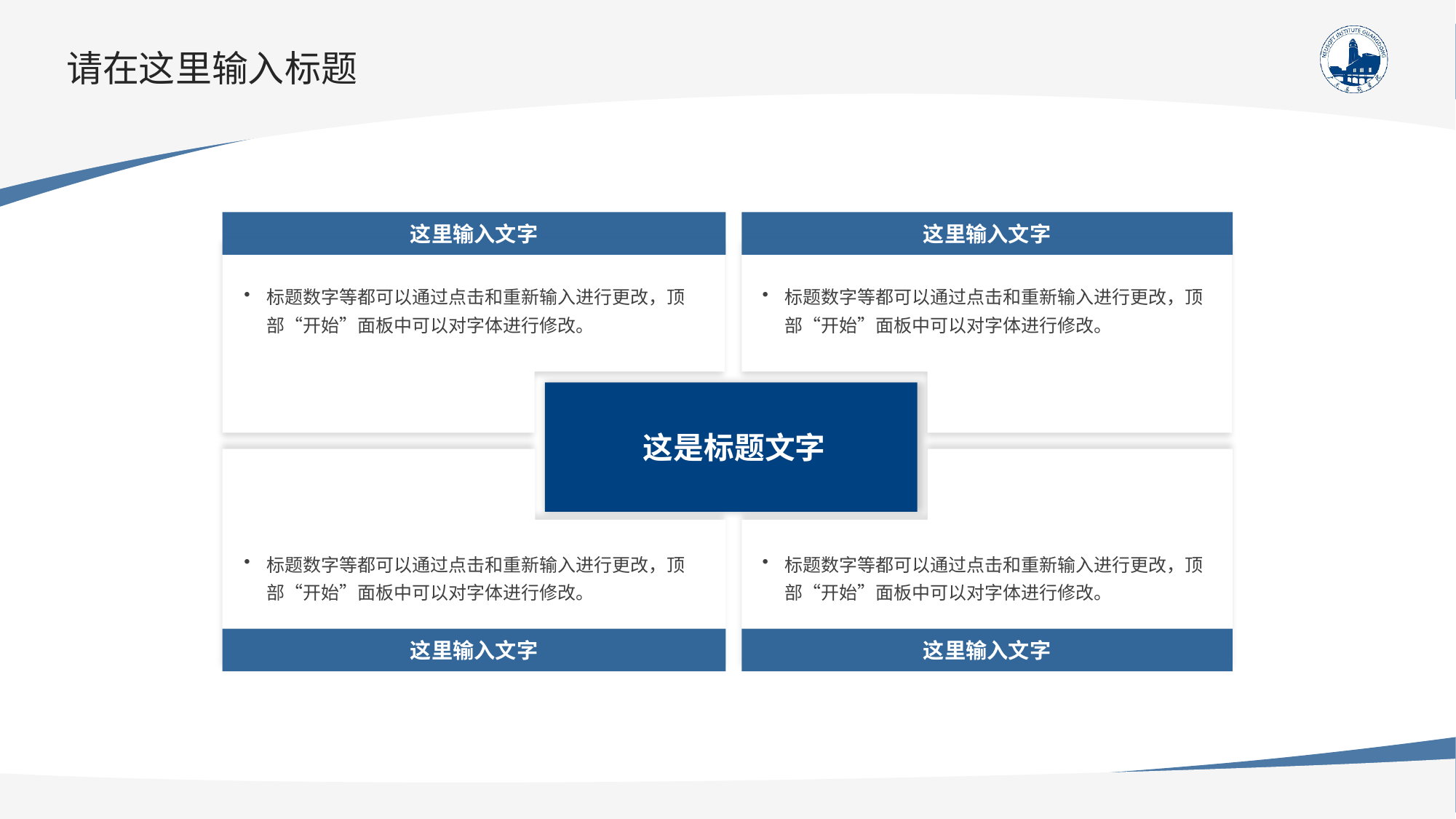

# 请在这里输入标题
这里输入文字
这里输入文字

标题数字等都可以通过点击和重新输入进行更改，顶部“开始”面板中可以对字体进行修改。
标题数字等都可以通过点击和重新输入进行更改，顶部“开始”面板中可以对字体进行修改。

这是标题文字

标题数字等都可以通过点击和重新输入进行更改，顶部“开始”面板中可以对字体进行修改。
标题数字等都可以通过点击和重新输入进行更改，顶部“开始”面板中可以对字体进行修改。
这里输入文字
这里输入文字